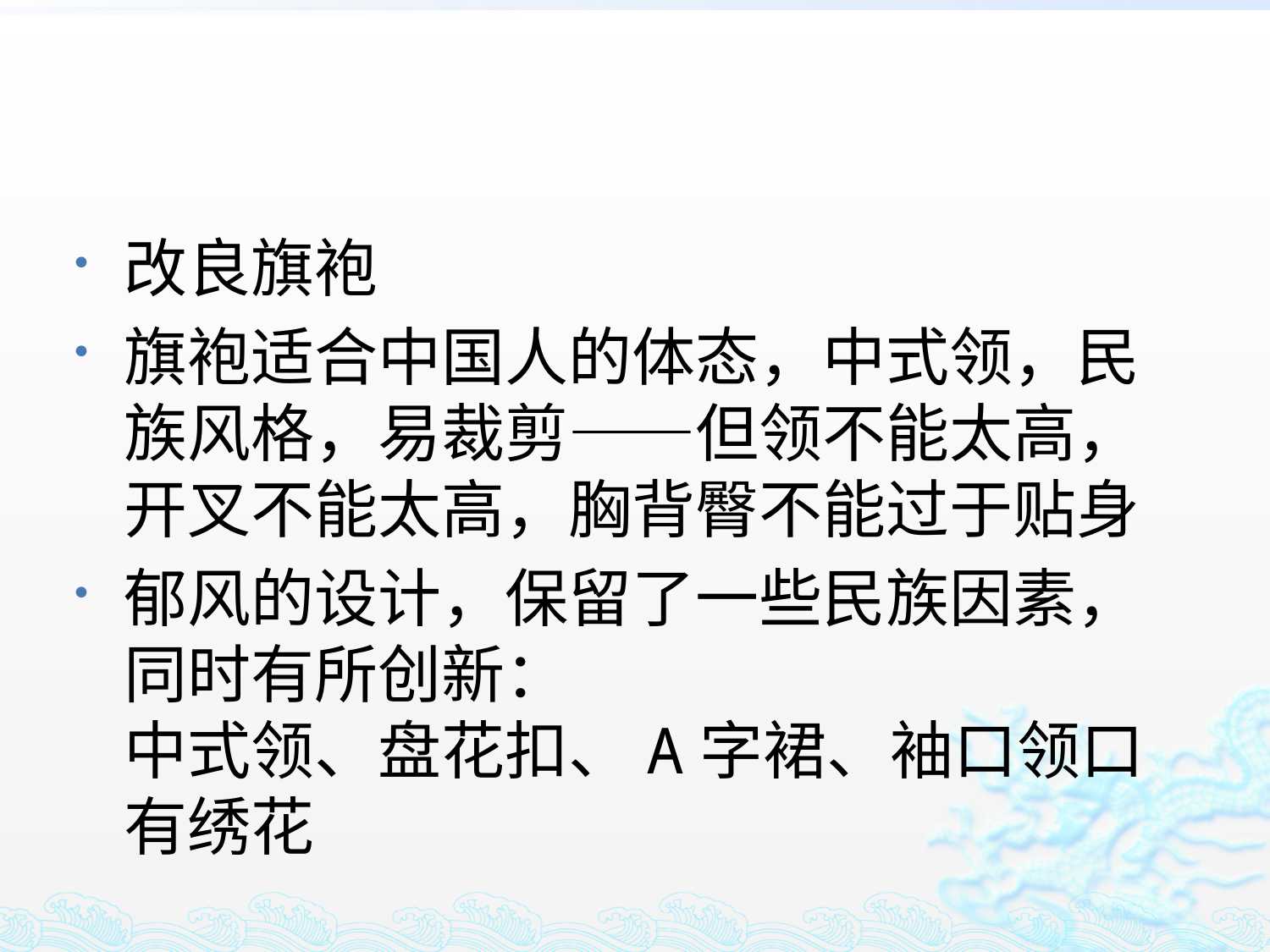

#
改良旗袍
旗袍适合中国人的体态，中式领，民族风格，易裁剪——但领不能太高，开叉不能太高，胸背臀不能过于贴身
郁风的设计，保留了一些民族因素，同时有所创新：
中式领、盘花扣、A字裙、袖口领口有绣花